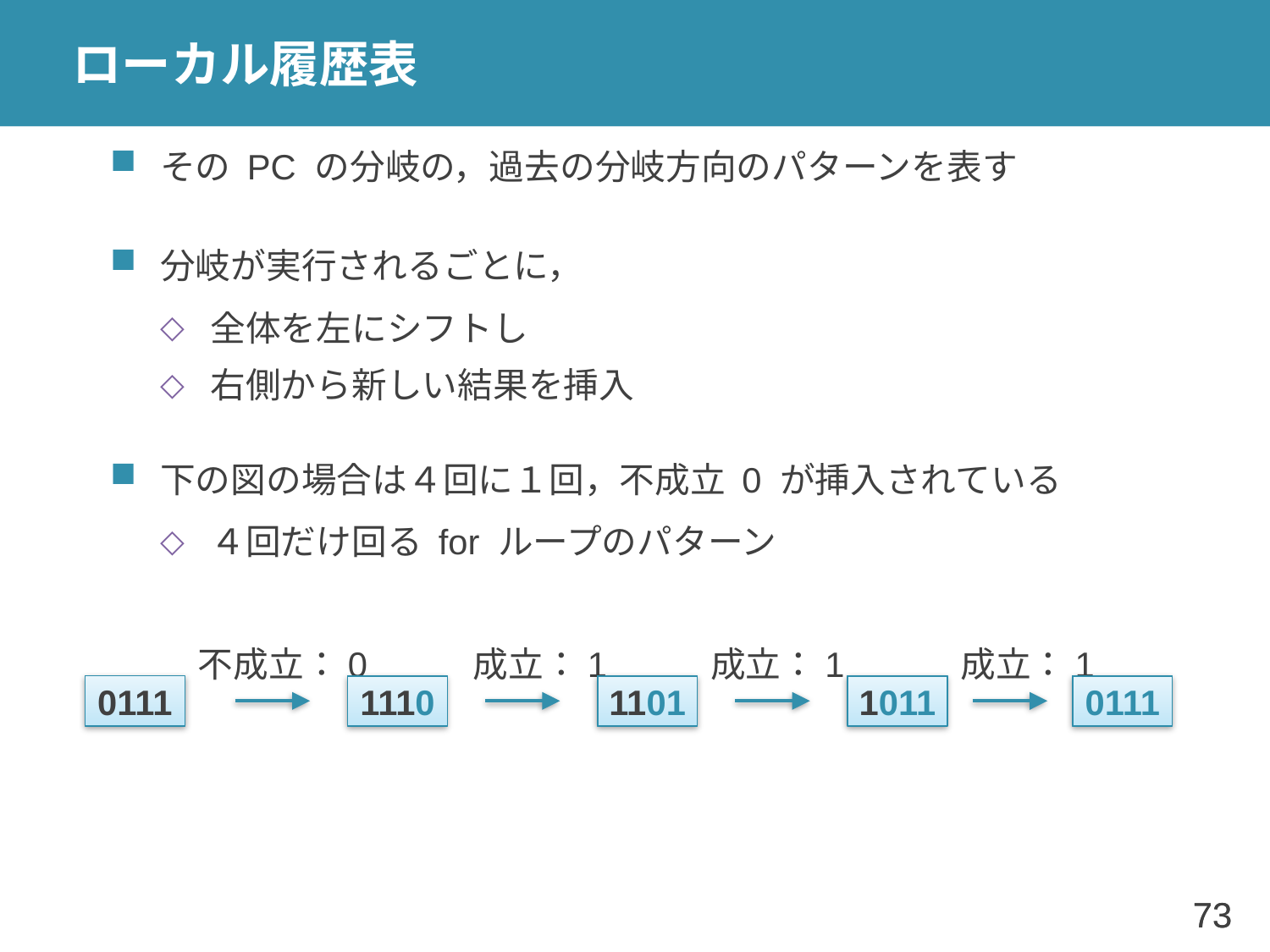

# ローカル履歴表
その PC の分岐の，過去の分岐方向のパターンを表す
分岐が実行されるごとに，
全体を左にシフトし
右側から新しい結果を挿入
下の図の場合は４回に１回，不成立 0 が挿入されている
４回だけ回る for ループのパターン
不成立：0
成立：1
成立：1
成立：1
0111
1110
1101
1011
0111